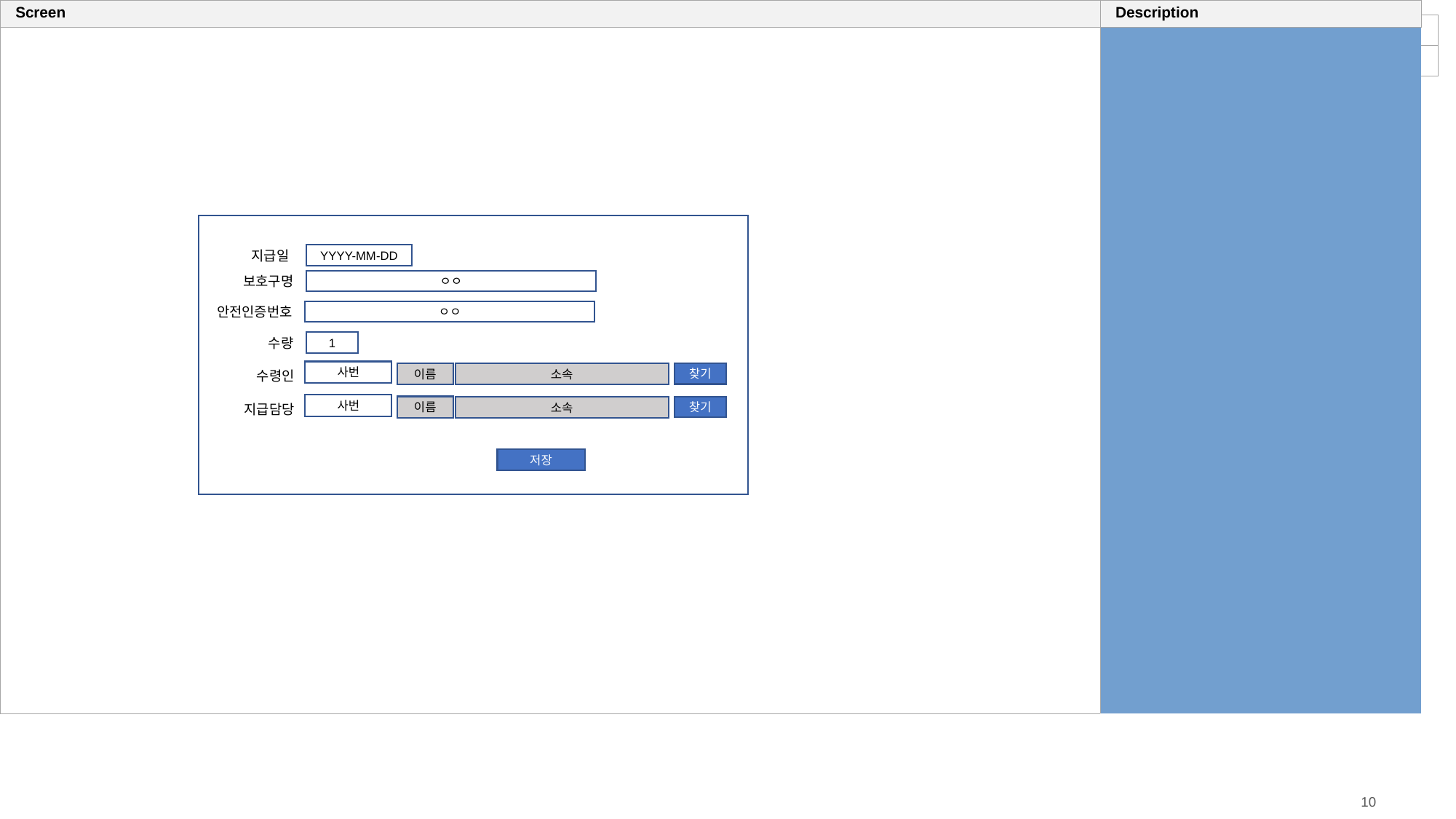

YYYY-MM-DD
지급일
ㅇㅇ
보호구명
안전인증번호
ㅇㅇ
1
수량
사번
이름
찾기
소속
수령인
사번
이름
찾기
소속
지급담당
저장